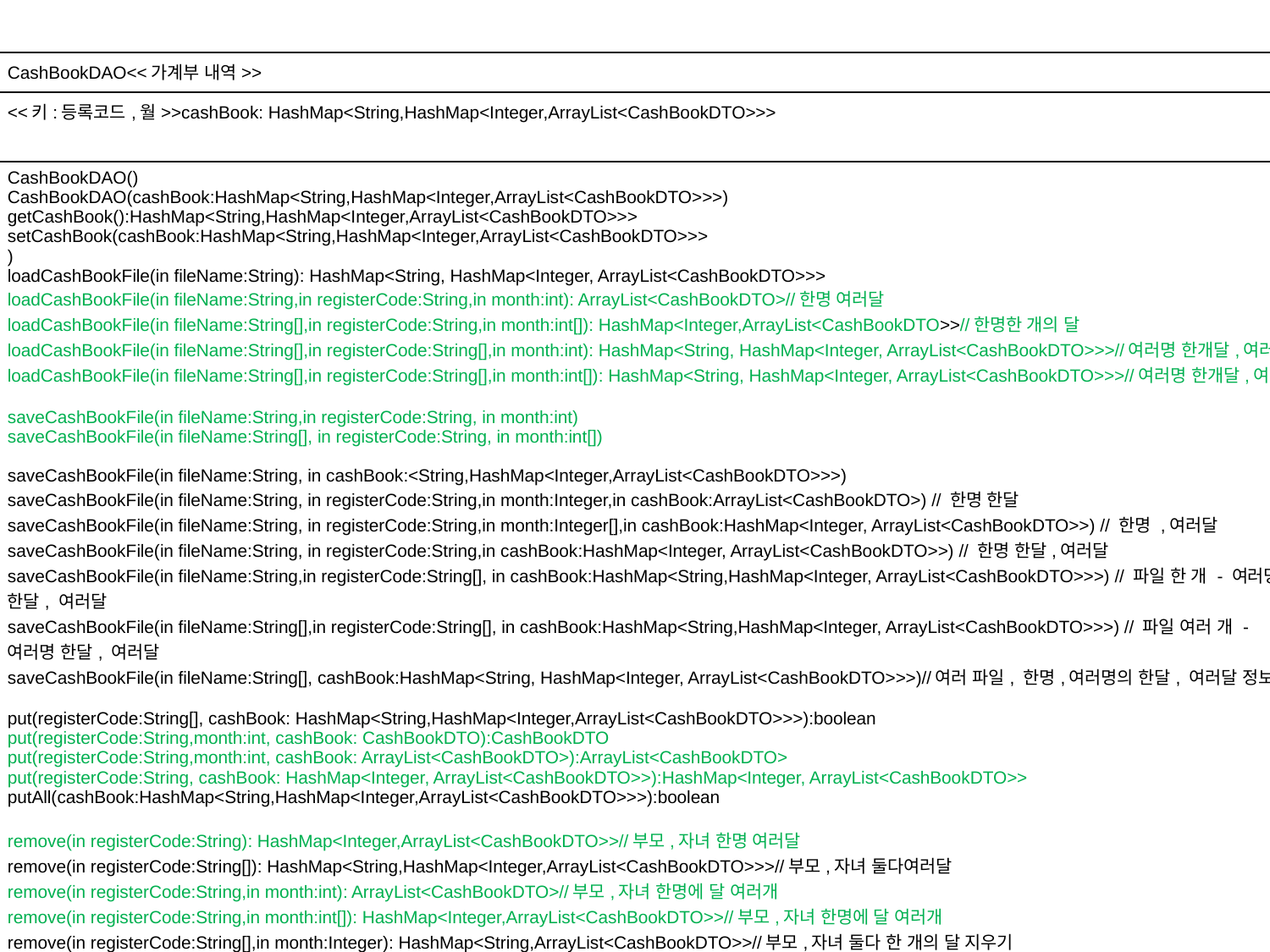

| CashBookDAO<<가계부 내역>> |
| --- |
| <<키:등록코드,월>>cashBook: HashMap<String,HashMap<Integer,ArrayList<CashBookDTO>>> |
| CashBookDAO() CashBookDAO(cashBook:HashMap<String,HashMap<Integer,ArrayList<CashBookDTO>>>) getCashBook():HashMap<String,HashMap<Integer,ArrayList<CashBookDTO>>> setCashBook(cashBook:HashMap<String,HashMap<Integer,ArrayList<CashBookDTO>>> ) loadCashBookFile(in fileName:String): HashMap<String, HashMap<Integer, ArrayList<CashBookDTO>>> loadCashBookFile(in fileName:String,in registerCode:String,in month:int): ArrayList<CashBookDTO>//한명 여러달 loadCashBookFile(in fileName:String[],in registerCode:String,in month:int[]): HashMap<Integer,ArrayList<CashBookDTO>>//한명한 개의 달 loadCashBookFile(in fileName:String[],in registerCode:String[],in month:int): HashMap<String, HashMap<Integer, ArrayList<CashBookDTO>>>//여러명 한개달,여러달 loadCashBookFile(in fileName:String[],in registerCode:String[],in month:int[]): HashMap<String, HashMap<Integer, ArrayList<CashBookDTO>>>//여러명 한개달,여러달 saveCashBookFile(in fileName:String,in registerCode:String, in month:int) saveCashBookFile(in fileName:String[], in registerCode:String, in month:int[]) saveCashBookFile(in fileName:String, in cashBook:<String,HashMap<Integer,ArrayList<CashBookDTO>>>) saveCashBookFile(in fileName:String, in registerCode:String,in month:Integer,in cashBook:ArrayList<CashBookDTO>) // 한명 한달 saveCashBookFile(in fileName:String, in registerCode:String,in month:Integer[],in cashBook:HashMap<Integer, ArrayList<CashBookDTO>>) // 한명 ,여러달 saveCashBookFile(in fileName:String, in registerCode:String,in cashBook:HashMap<Integer, ArrayList<CashBookDTO>>) // 한명 한달,여러달 saveCashBookFile(in fileName:String,in registerCode:String[], in cashBook:HashMap<String,HashMap<Integer, ArrayList<CashBookDTO>>>) // 파일 한 개 - 여러명 한달, 여러달 saveCashBookFile(in fileName:String[],in registerCode:String[], in cashBook:HashMap<String,HashMap<Integer, ArrayList<CashBookDTO>>>) // 파일 여러 개 - 여러명 한달, 여러달 saveCashBookFile(in fileName:String[], cashBook:HashMap<String, HashMap<Integer, ArrayList<CashBookDTO>>>)//여러 파일, 한명,여러명의 한달, 여러달 정보 put(registerCode:String[], cashBook: HashMap<String,HashMap<Integer,ArrayList<CashBookDTO>>>):boolean put(registerCode:String,month:int, cashBook: CashBookDTO):CashBookDTO put(registerCode:String,month:int, cashBook: ArrayList<CashBookDTO>):ArrayList<CashBookDTO> put(registerCode:String, cashBook: HashMap<Integer, ArrayList<CashBookDTO>>):HashMap<Integer, ArrayList<CashBookDTO>> putAll(cashBook:HashMap<String,HashMap<Integer,ArrayList<CashBookDTO>>>):boolean remove(in registerCode:String): HashMap<Integer,ArrayList<CashBookDTO>>//부모,자녀 한명 여러달 remove(in registerCode:String[]): HashMap<String,HashMap<Integer,ArrayList<CashBookDTO>>>//부모,자녀 둘다여러달 remove(in registerCode:String,in month:int): ArrayList<CashBookDTO>//부모,자녀 한명에 달 여러개 remove(in registerCode:String,in month:int[]): HashMap<Integer,ArrayList<CashBookDTO>>//부모,자녀 한명에 달 여러개 remove(in registerCode:String[],in month:Integer): HashMap<String,ArrayList<CashBookDTO>>//부모,자녀 둘다 한 개의 달 지우기 replace(in registerCode:String, in cashBook:HashMap<Integer,ArrayList<CashBookDTO>>): HashMap<Integer,ArrayList<CashBookDTO>>//한명의 한달,여러달 replace(in registerCode:String[], in cashBook:HashMap<Integer,ArrayList<CashBookDTO>>): HashMap<Integer,ArrayList<CashBookDTO>>//여러명의 한달,여러달 replaceAll(in cashBook:HashMap<String, HashMap<Integer,ArrayList<CashBookDTO>>>):boolean//모두삭제 get(in registerCode:String): HashMap<Integer, ArrayList<CashBookDTO>> // 한명의 여러 달 get(in registerCode:String,in month:Integer): ArrayList<CashBookDTO> // 한명의 한달 get(in registerCode:String[],in month:Integer): HashMap<String, ArrayList<CashBookDTO>> //여러명의 한달 get(in registerCode:String[],in month:Integer[]): HashMap<String, HashMap<Integer, ArrayList<CashBookDTO>>>//여러명의 여러달 |